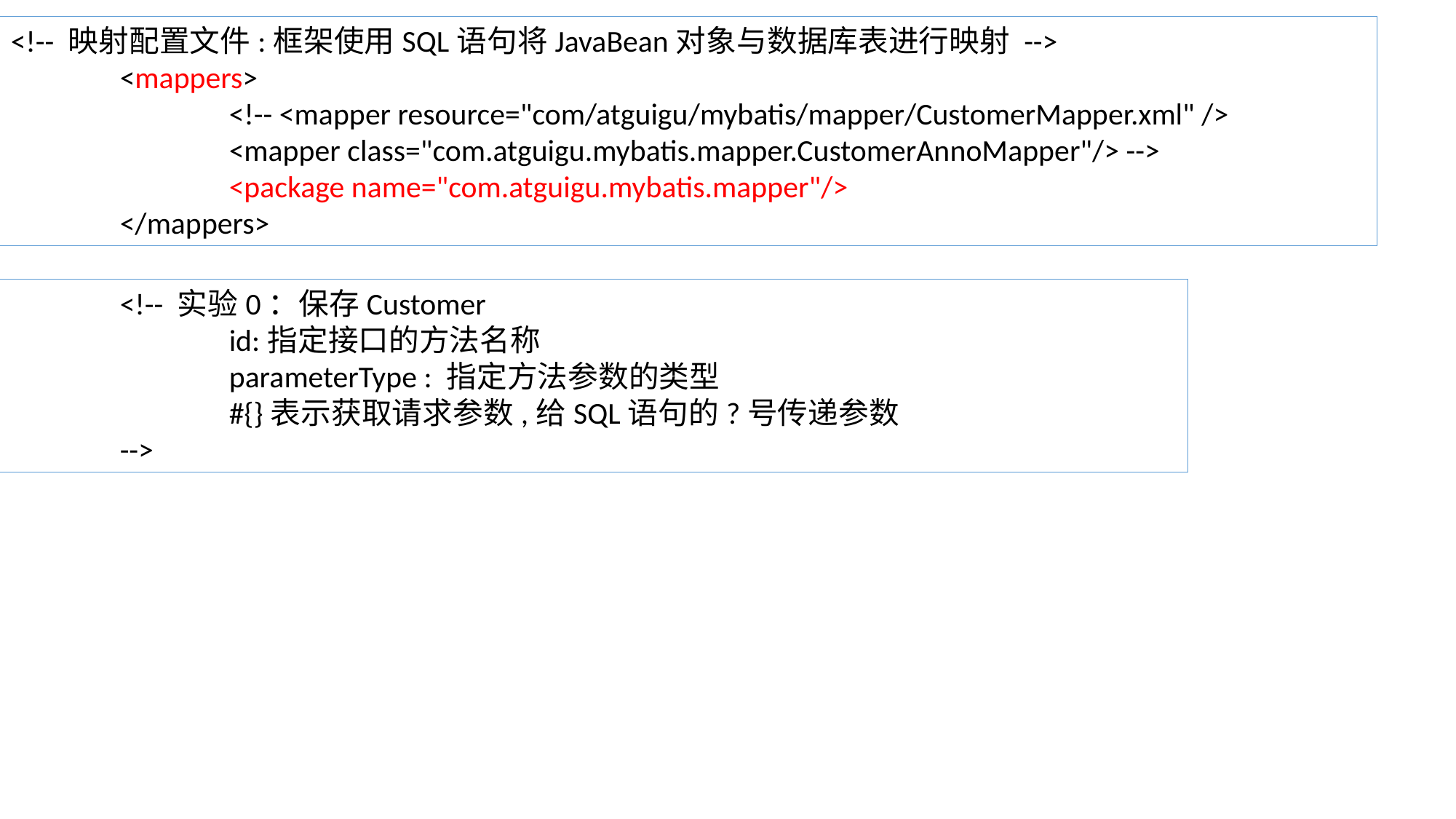

<!-- 映射配置文件:框架使用SQL语句将JavaBean对象与数据库表进行映射 -->
	<mappers>
		<!-- <mapper resource="com/atguigu/mybatis/mapper/CustomerMapper.xml" />
		<mapper class="com.atguigu.mybatis.mapper.CustomerAnnoMapper"/> -->
		<package name="com.atguigu.mybatis.mapper"/>
	</mappers>
	<!-- 实验0：保存Customer
		id:指定接口的方法名称
		parameterType : 指定方法参数的类型
		#{}表示获取请求参数,给SQL语句的?号传递参数
	-->